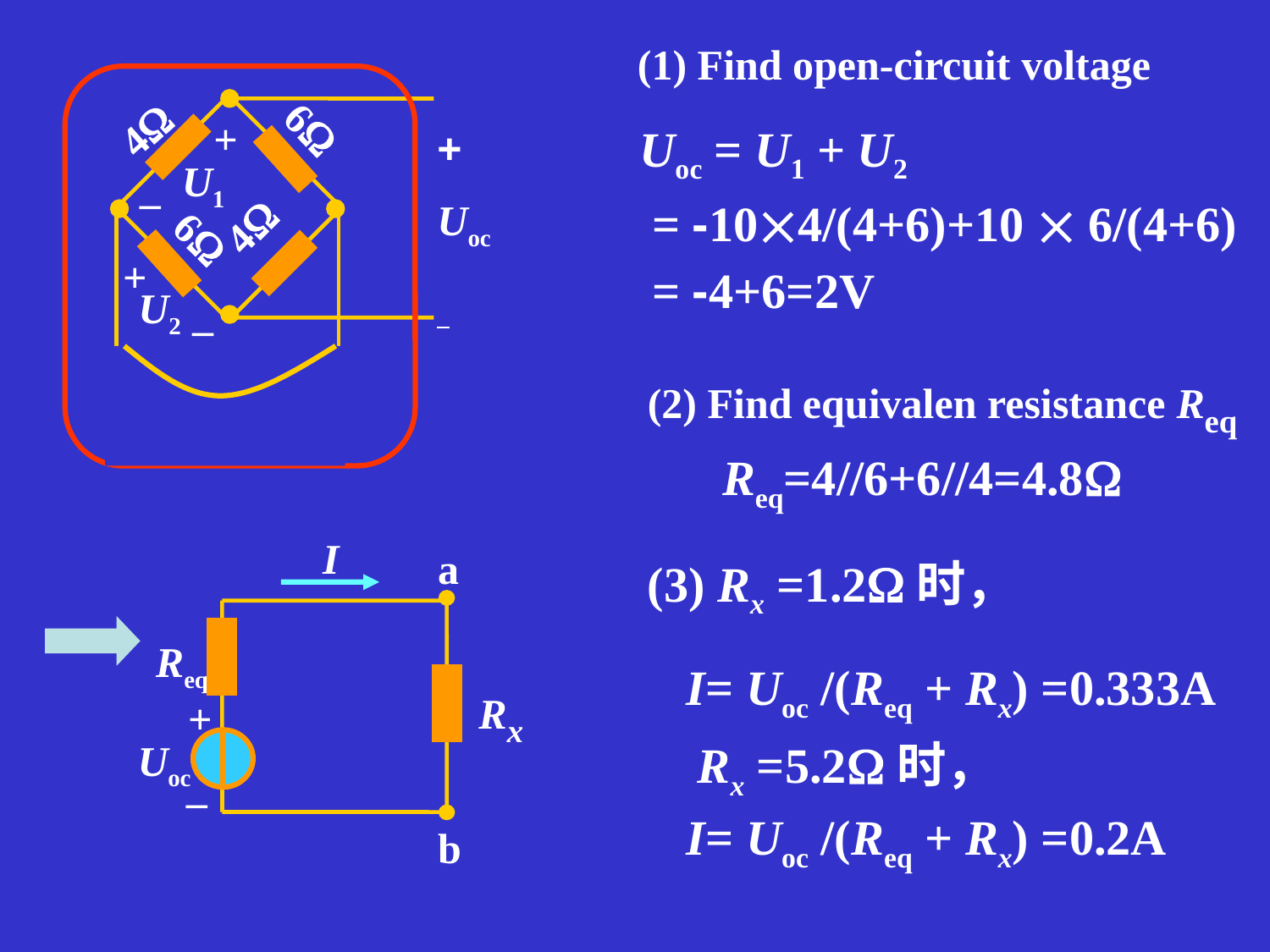

(1) Find open-circuit voltage

+
Uoc
_
a

4Ω

6Ω
+

U1

Rx
I

–
4Ω

6Ω

+

U2
b
–

10V
+
–

Uoc = U1 + U2
 = -10×4/(4+6)+10 × 6/(4+6)
 = -4+6=2V

(2) Find equivalen resistance Req
Req=4//6+6//4=4.8Ω
I
a

Req

Rx
+

Uoc

–

b
(3) Rx =1.2Ω时，

I= Uoc /(Req + Rx) =0.333A
Rx =5.2Ω时，
I= Uoc /(Req + Rx) =0.2A